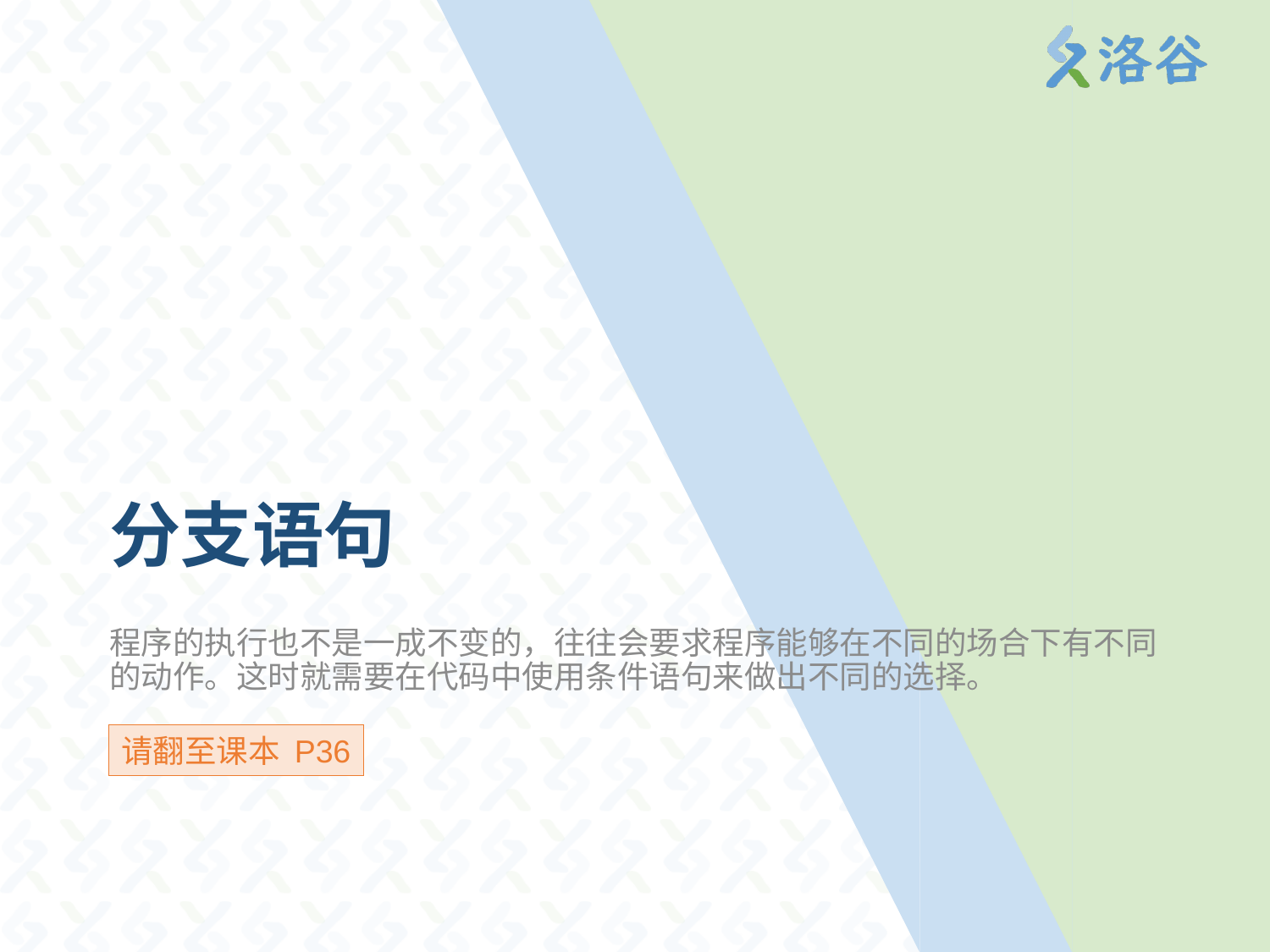

# 分支语句
程序的执行也不是一成不变的，往往会要求程序能够在不同的场合下有不同的动作。这时就需要在代码中使用条件语句来做出不同的选择。
请翻至课本 P36